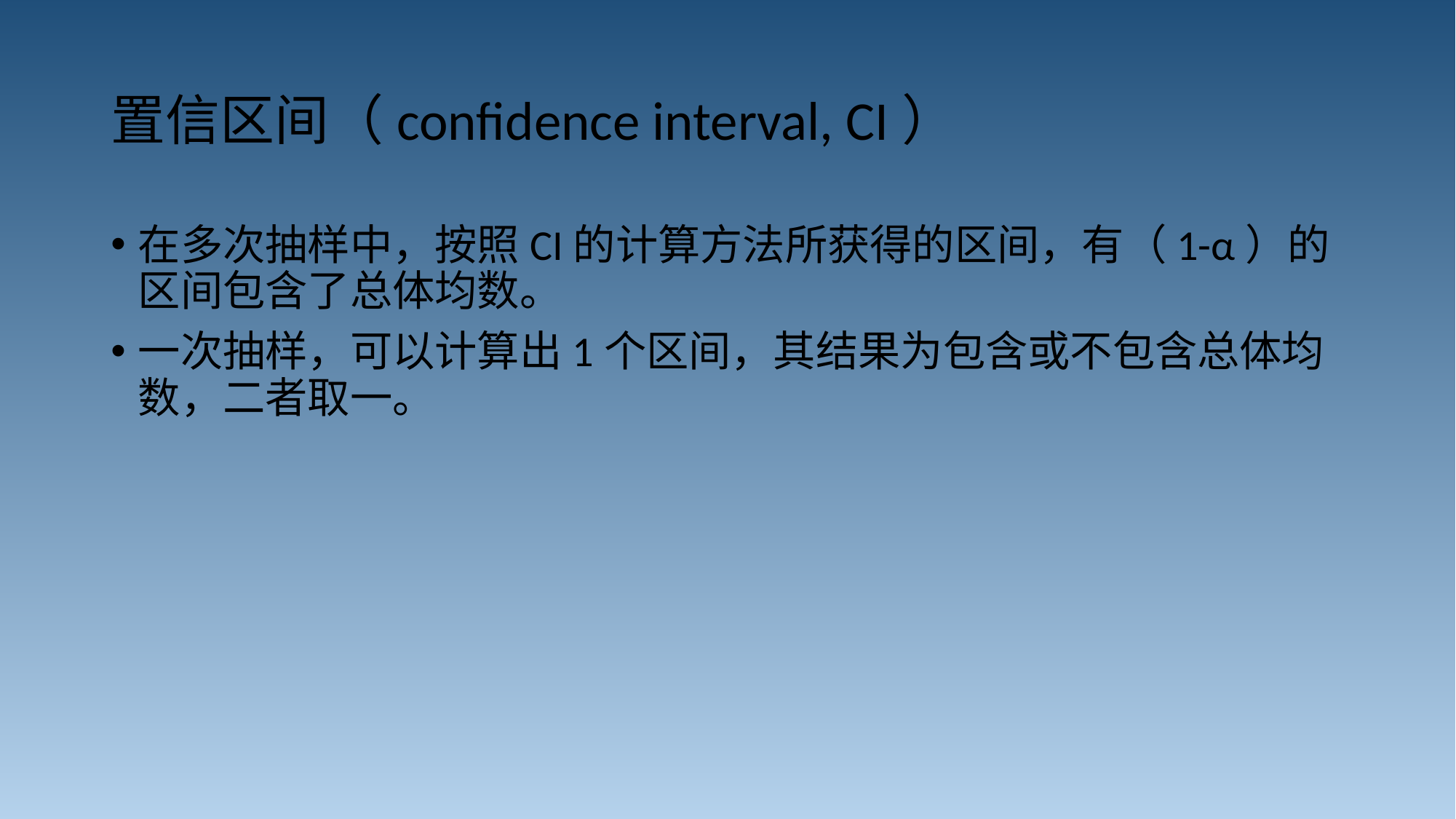

# 置信区间（confidence interval, CI）
在多次抽样中，按照CI的计算方法所获得的区间，有（1-α）的区间包含了总体均数。
一次抽样，可以计算出1个区间，其结果为包含或不包含总体均数，二者取一。